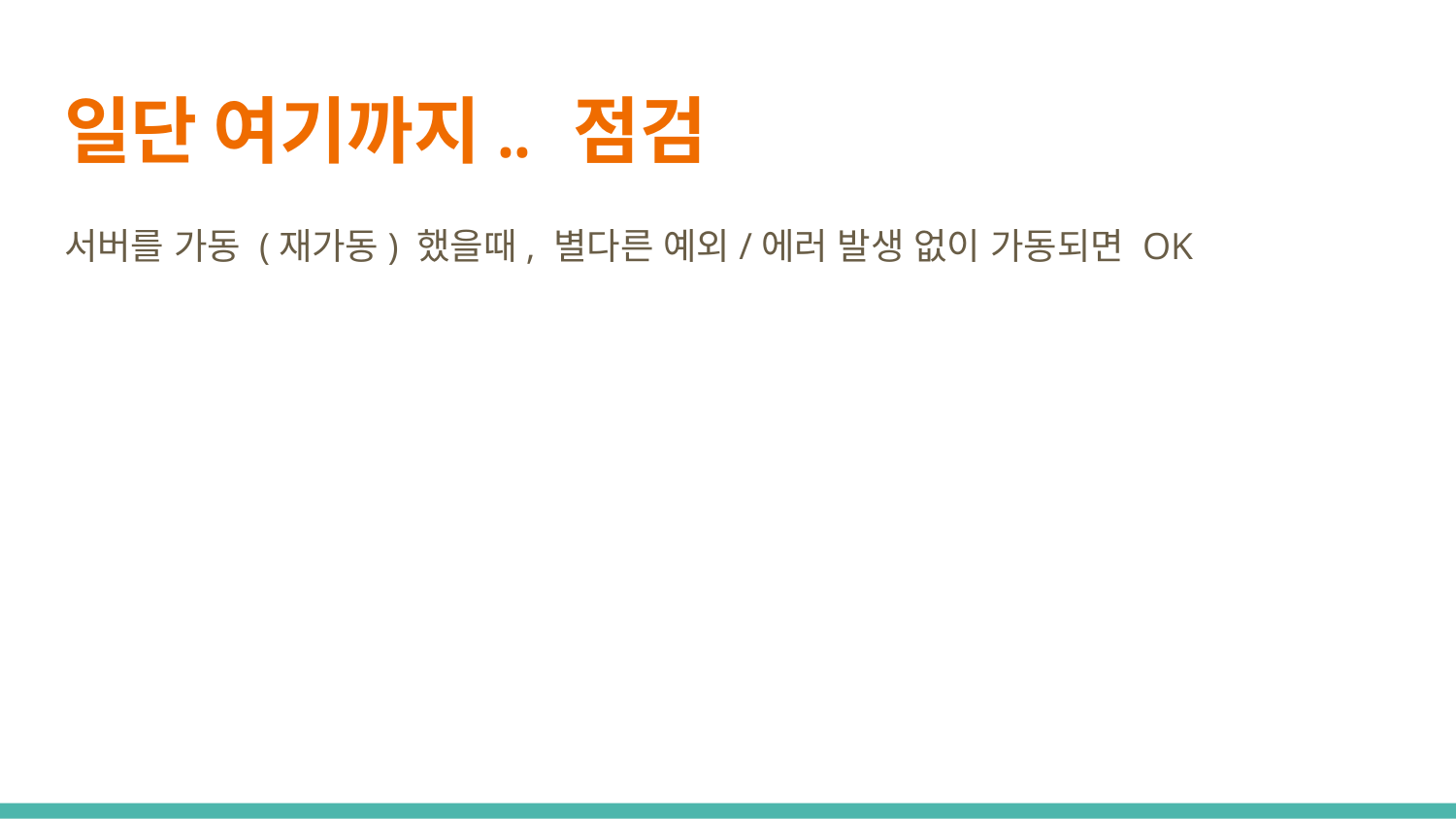

# 일단 여기까지..  점검
서버를 가동 (재가동) 했을때, 별다른 예외/에러 발생 없이 가동되면 OK